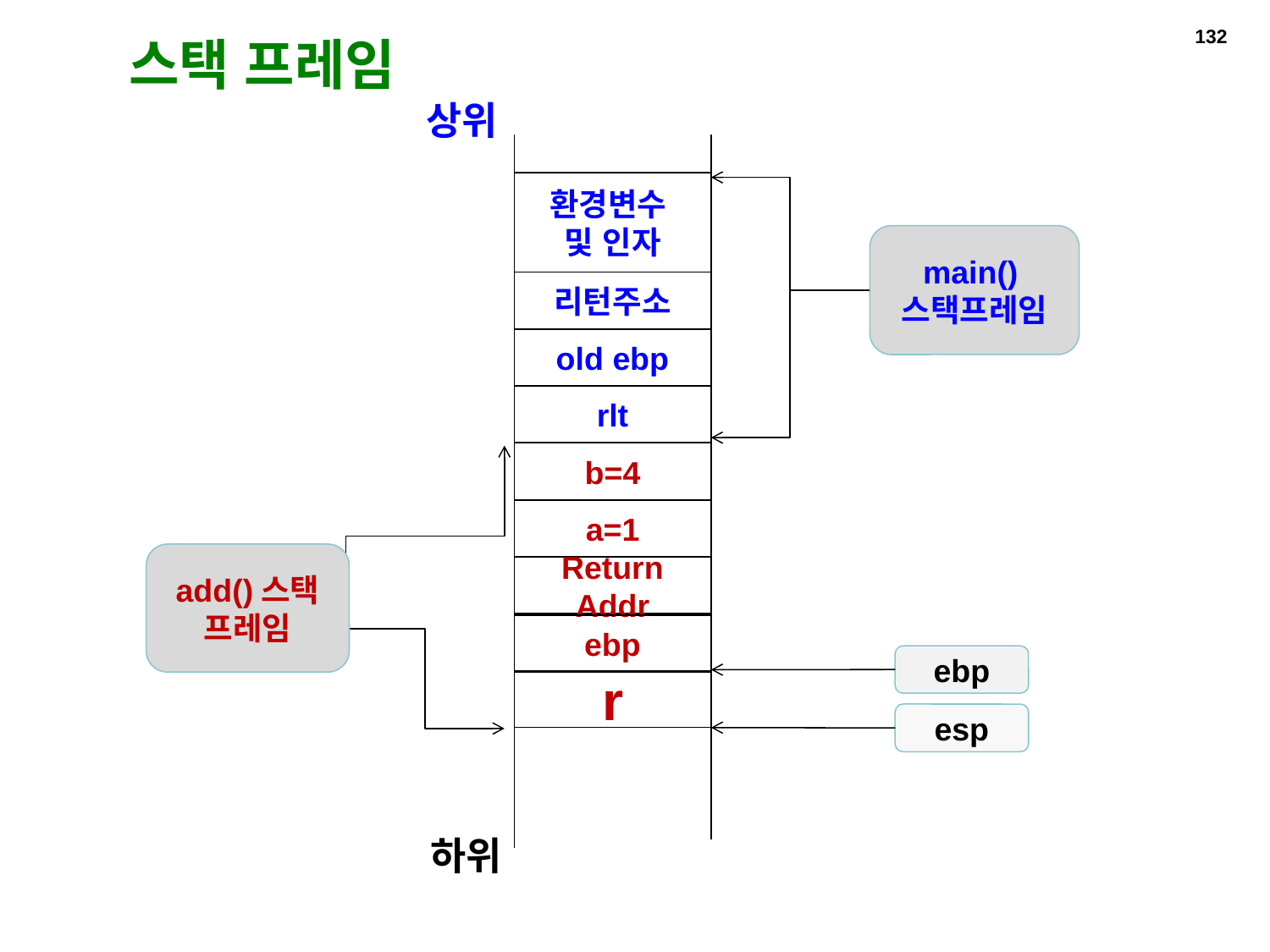

# 스택 프레임
132
상위
환경변수
및 인자
main()스택프레임
리턴주소
old ebp
rlt
b=4
a=1
add()스택
프레임
Return Addr
ebp
ebp
r
esp
하위